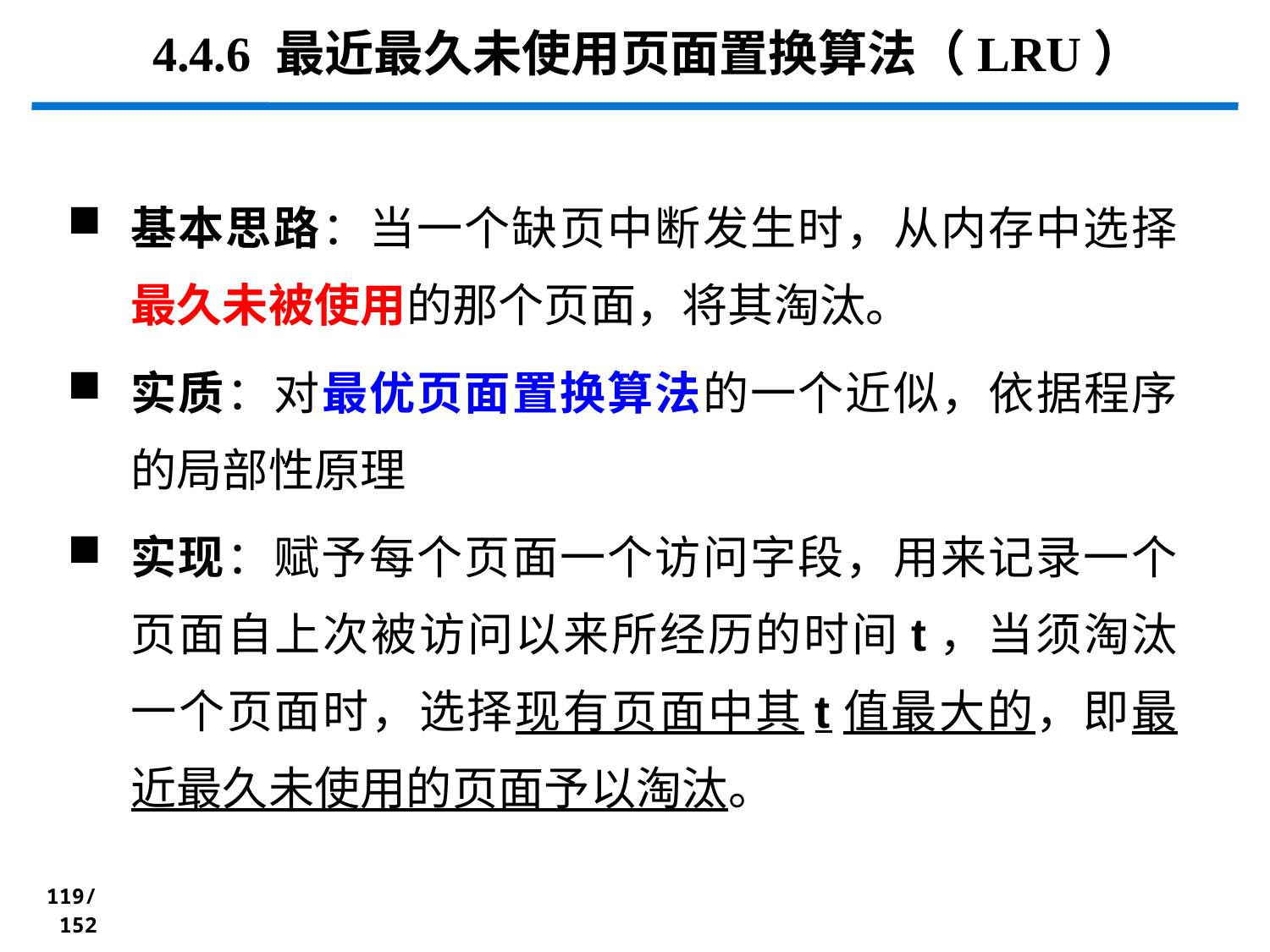

4.4.6 最近最久未使用页面置换算法（LRU）
基本思路：当一个缺页中断发生时，从内存中选择最久未被使用的那个页面，将其淘汰。
实质：对最优页面置换算法的一个近似，依据程序的局部性原理
实现：赋予每个页面一个访问字段，用来记录一个页面自上次被访问以来所经历的时间t，当须淘汰一个页面时，选择现有页面中其t值最大的，即最近最久未使用的页面予以淘汰。